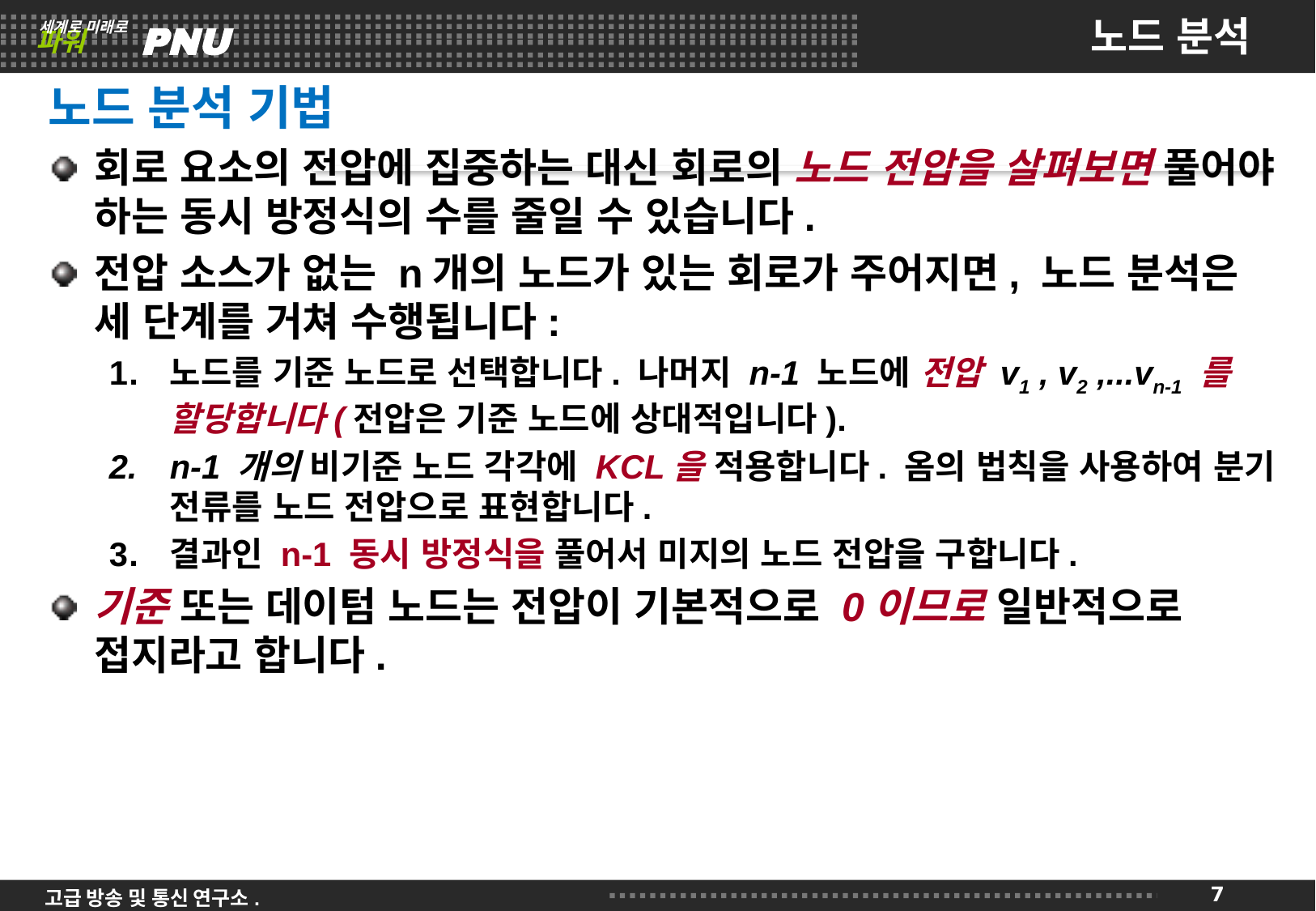

# 노드 분석
노드 분석 기법
회로 요소의 전압에 집중하는 대신 회로의 노드 전압을 살펴보면 풀어야 하는 동시 방정식의 수를 줄일 수 있습니다.
전압 소스가 없는 n개의 노드가 있는 회로가 주어지면, 노드 분석은 세 단계를 거쳐 수행됩니다:
노드를 기준 노드로 선택합니다. 나머지 n-1 노드에 전압 v1 , v2 ,...vn-1 를 할당합니다(전압은 기준 노드에 상대적입니다).
n-1 개의 비기준 노드 각각에 KCL을 적용합니다. 옴의 법칙을 사용하여 분기 전류를 노드 전압으로 표현합니다.
결과인 n-1 동시 방정식을 풀어서 미지의 노드 전압을 구합니다.
기준 또는 데이텀 노드는 전압이 기본적으로 0이므로 일반적으로 접지라고 합니다.